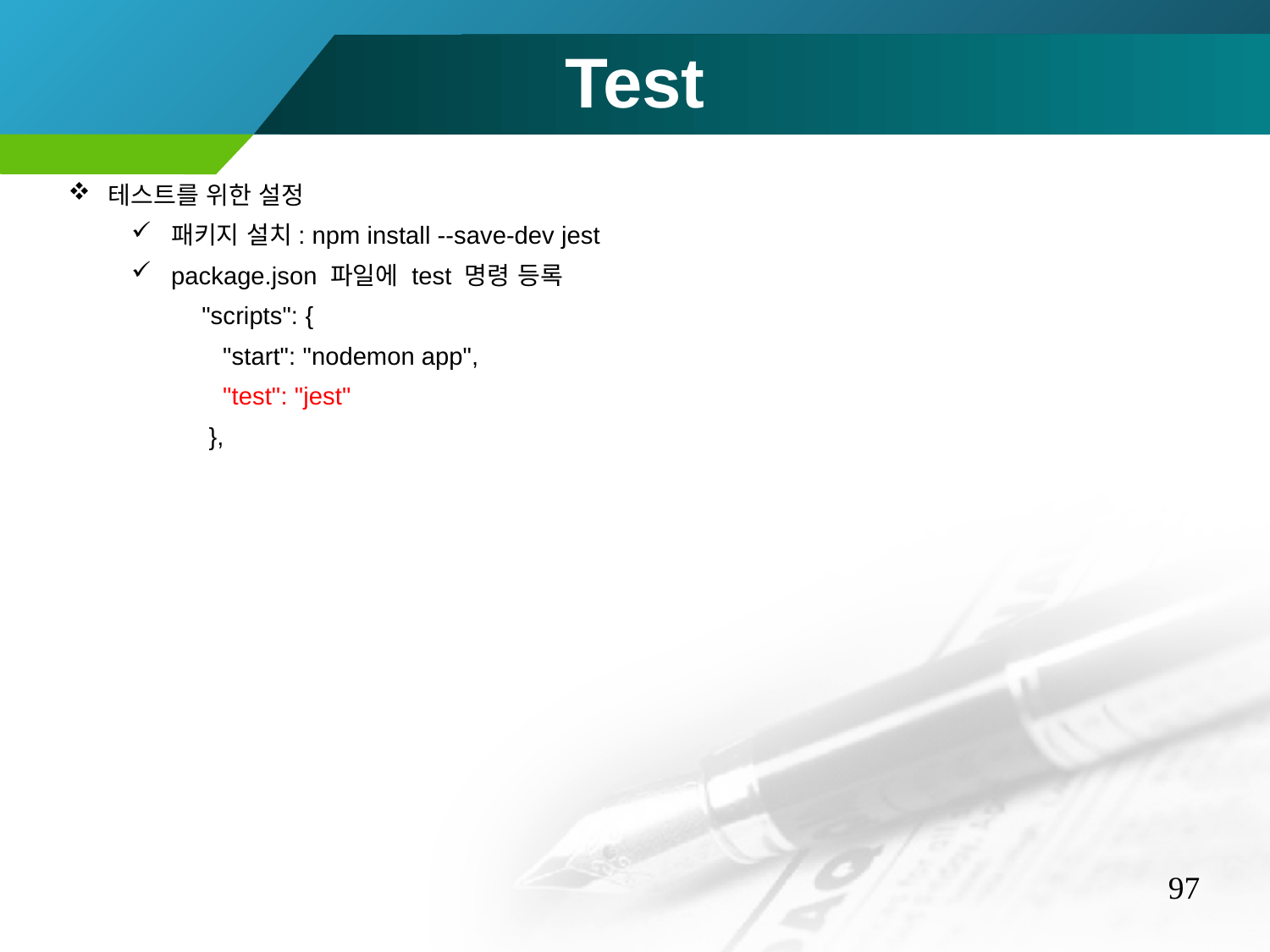

Test
테스트를 위한 설정
패키지 설치: npm install --save-dev jest
package.json 파일에 test 명령 등록
 "scripts": {
    "start": "nodemon app",
    "test": "jest"
  },
97